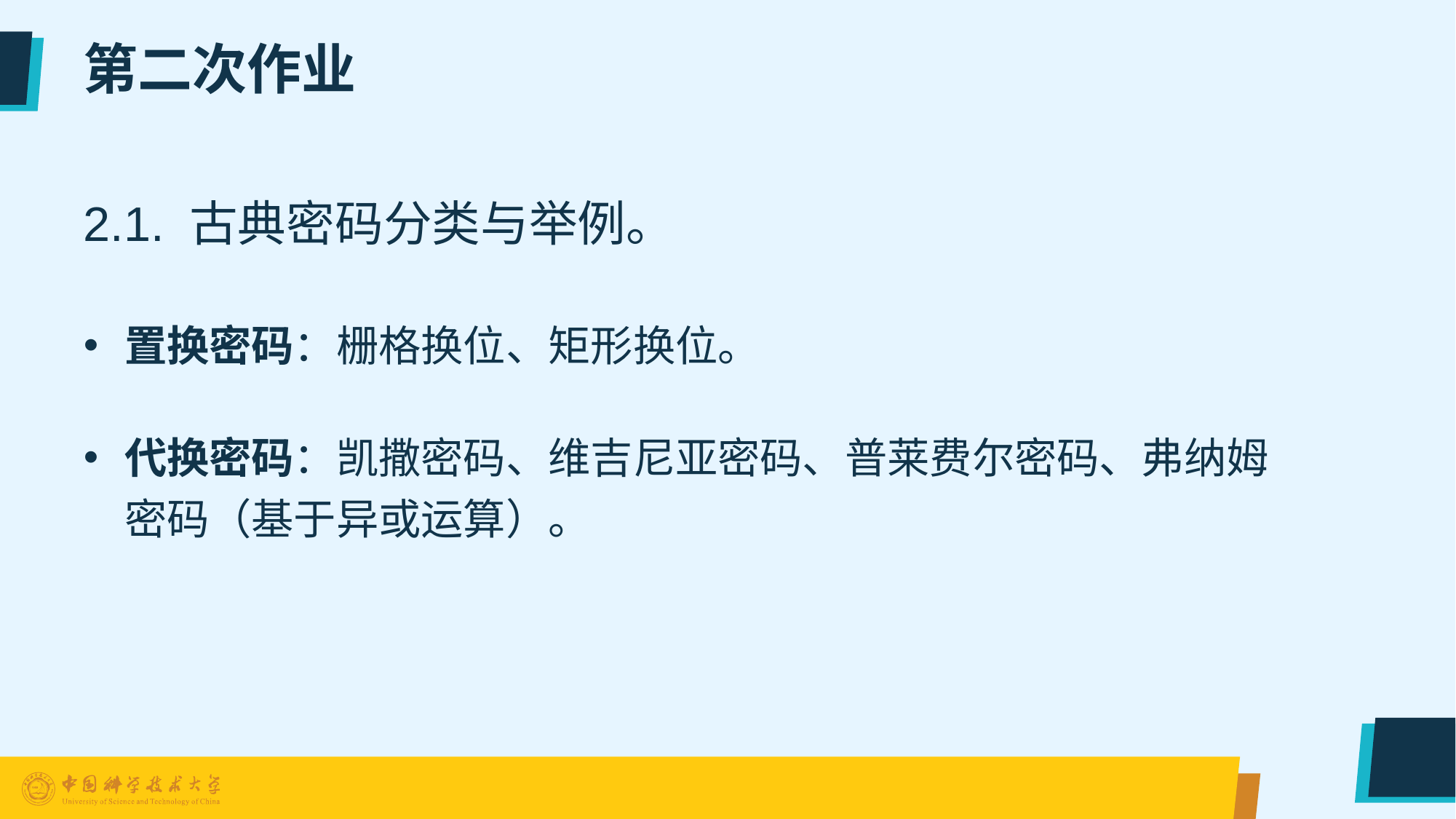

# 第二次作业
2.1. 古典密码分类与举例。

置换密码：栅格换位、矩形换位。

代换密码：凯撒密码、维吉尼亚密码、普莱费尔密码、弗纳姆密码（基于异或运算）。

8